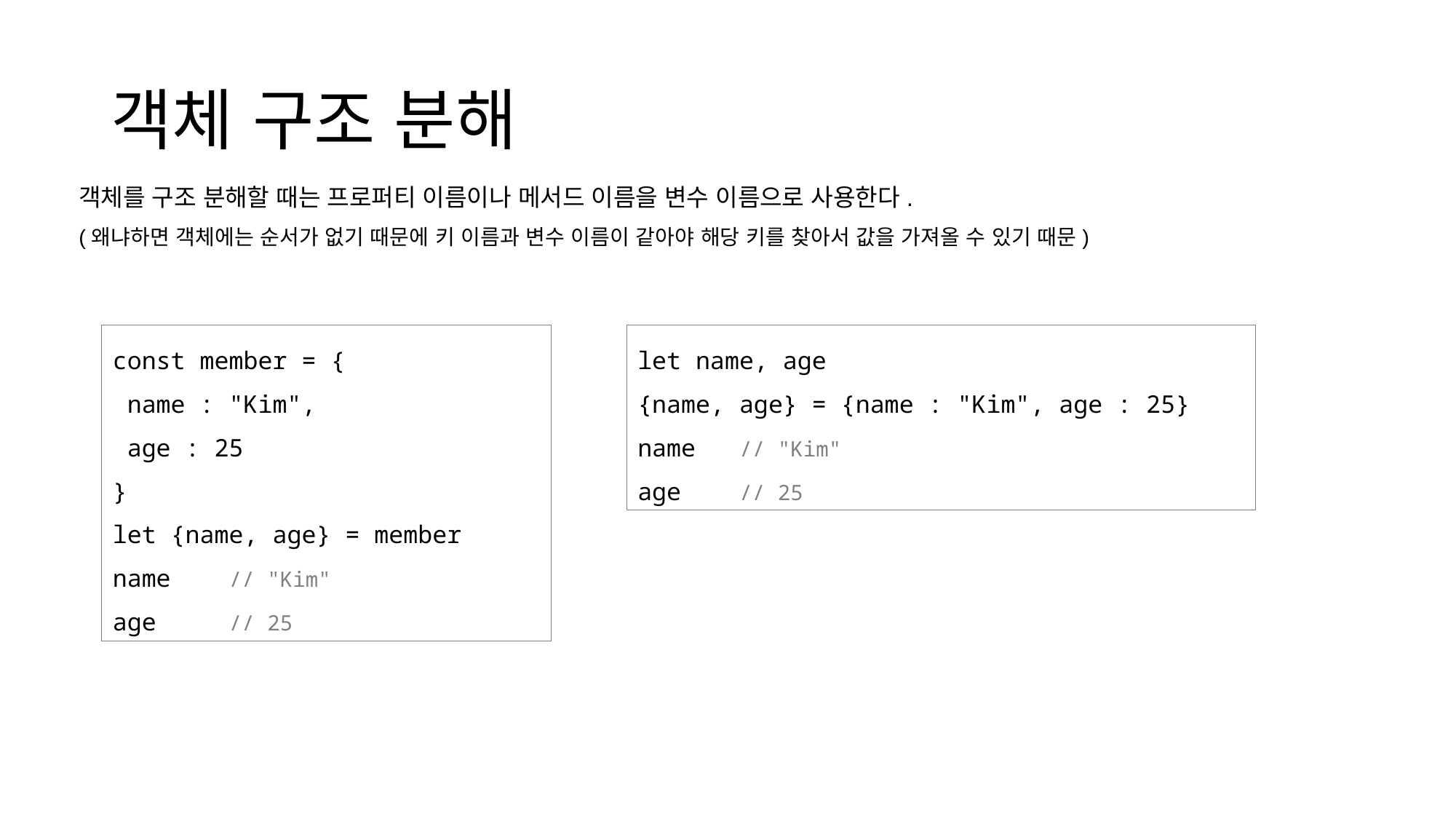

# 객체 구조 분해
객체를 구조 분해할 때는 프로퍼티 이름이나 메서드 이름을 변수 이름으로 사용한다.
(왜냐하면 객체에는 순서가 없기 때문에 키 이름과 변수 이름이 같아야 해당 키를 찾아서 값을 가져올 수 있기 때문)
const member = {
 name : "Kim",
 age : 25
}
let {name, age} = member
name    // "Kim"
age     // 25
let name, age
{name, age} = {name : "Kim", age : 25}
name   // "Kim"
age    // 25